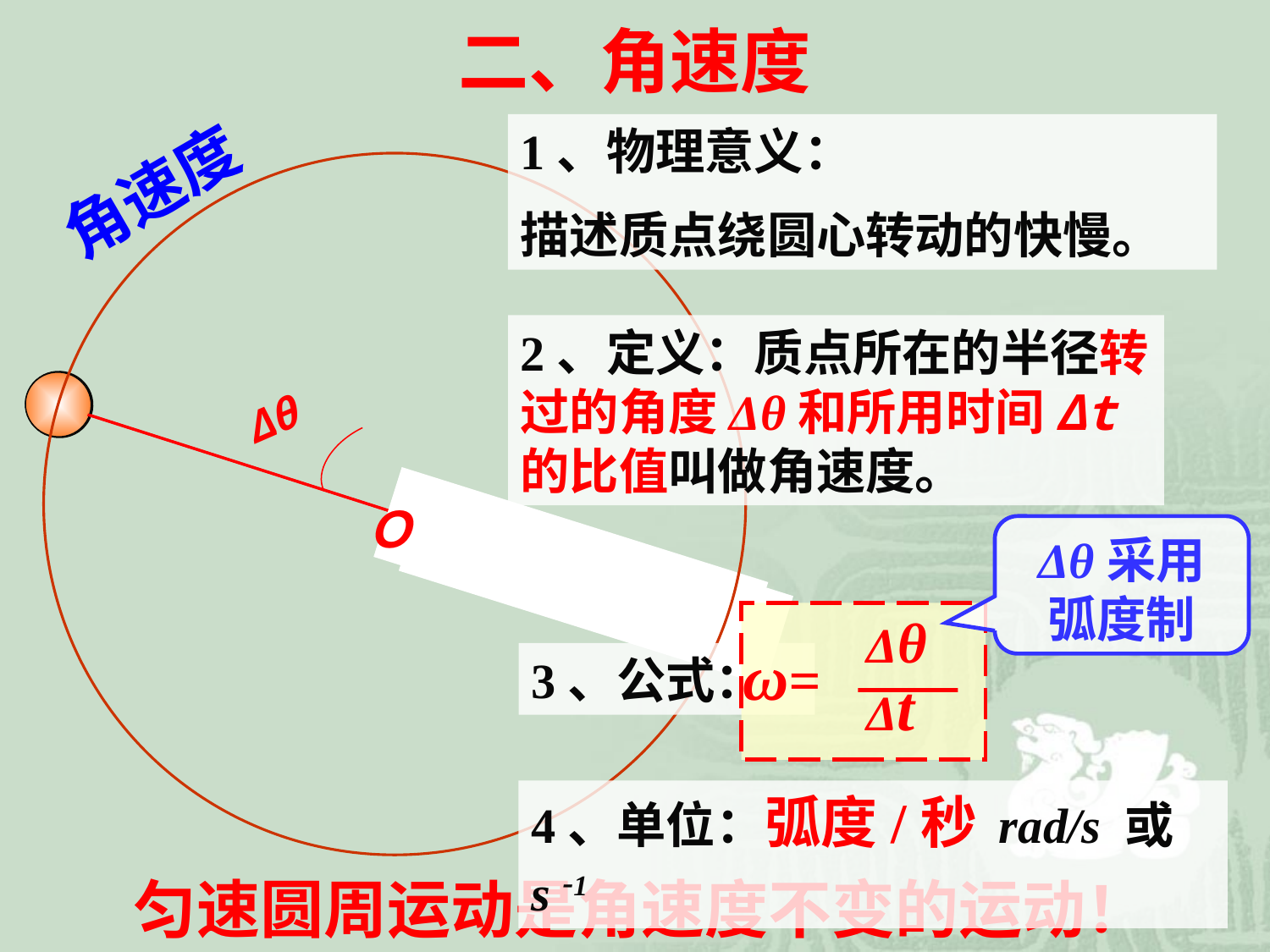

二、角速度
1、物理意义：
描述质点绕圆心转动的快慢。
角速度

2、定义：质点所在的半径转过的角度Δθ和所用时间Δt的比值叫做角速度。

Δθ

Ｏ
Δθ采用弧度制
θ

Δ
ω=
Δt

3、公式：
4、单位：弧度/秒  rad/s 或 s -1
匀速圆周运动是角速度不变的运动！